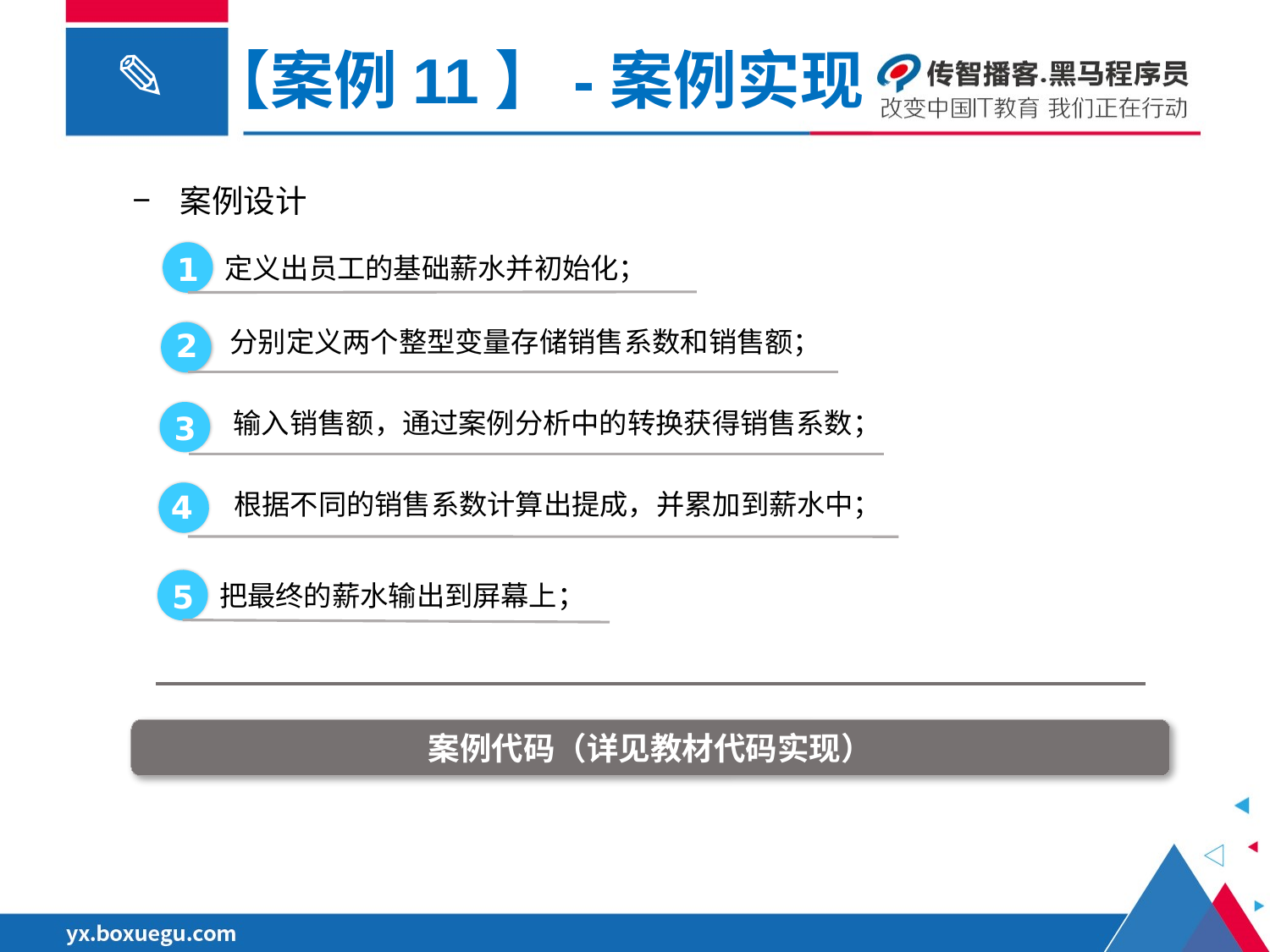

【案例11】-案例实现
案例设计
定义出员工的基础薪水并初始化；

1
分别定义两个整型变量存储销售系数和销售额；
2

输入销售额，通过案例分析中的转换获得销售系数；

3
根据不同的销售系数计算出提成，并累加到薪水中；
4

把最终的薪水输出到屏幕上；

5
案例代码（详见教材代码实现）